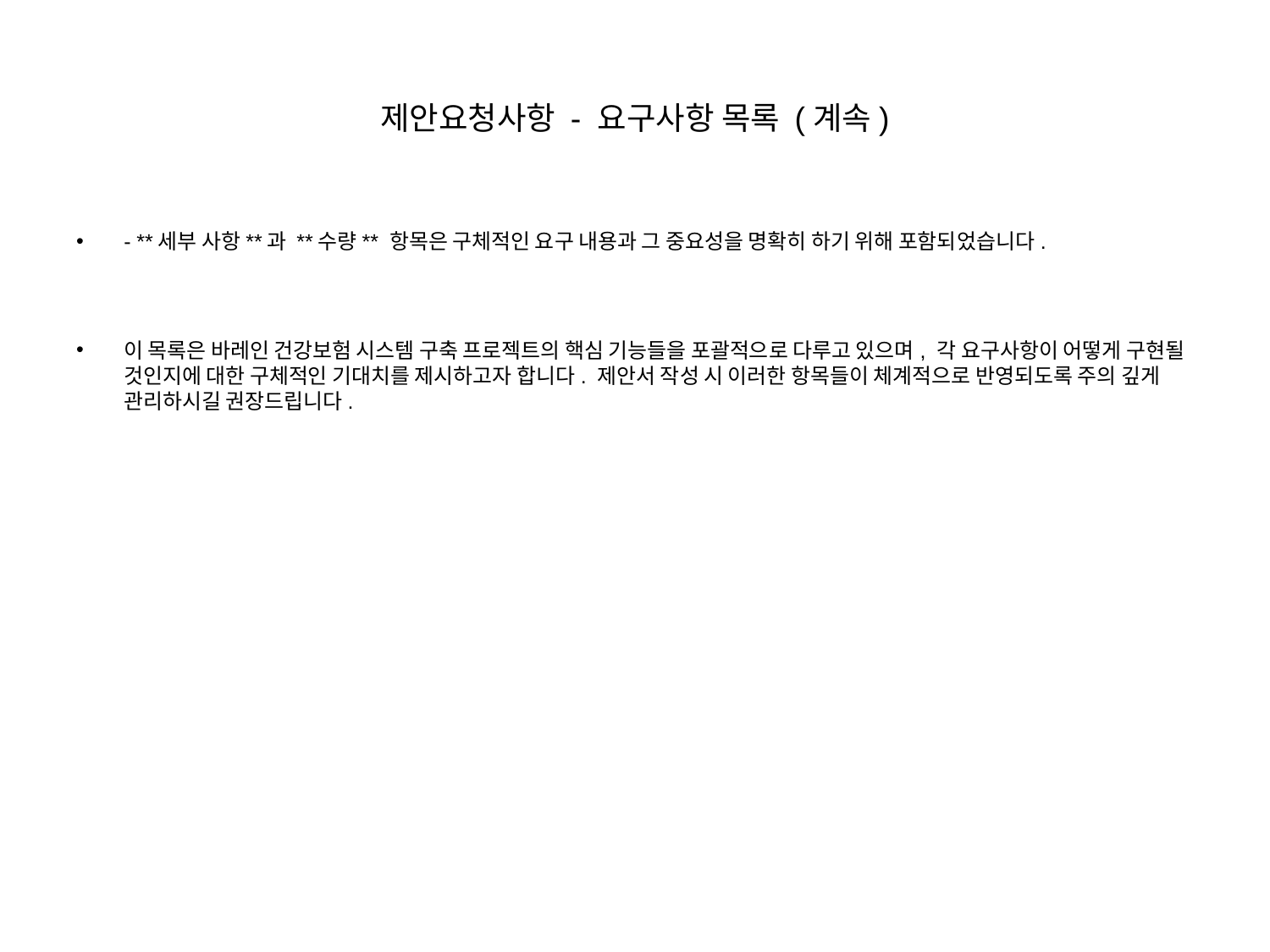

# 제안요청사항 - 요구사항 목록 (계속)
- **세부 사항**과 **수량** 항목은 구체적인 요구 내용과 그 중요성을 명확히 하기 위해 포함되었습니다.

이 목록은 바레인 건강보험 시스템 구축 프로젝트의 핵심 기능들을 포괄적으로 다루고 있으며, 각 요구사항이 어떻게 구현될 것인지에 대한 구체적인 기대치를 제시하고자 합니다. 제안서 작성 시 이러한 항목들이 체계적으로 반영되도록 주의 깊게 관리하시길 권장드립니다.